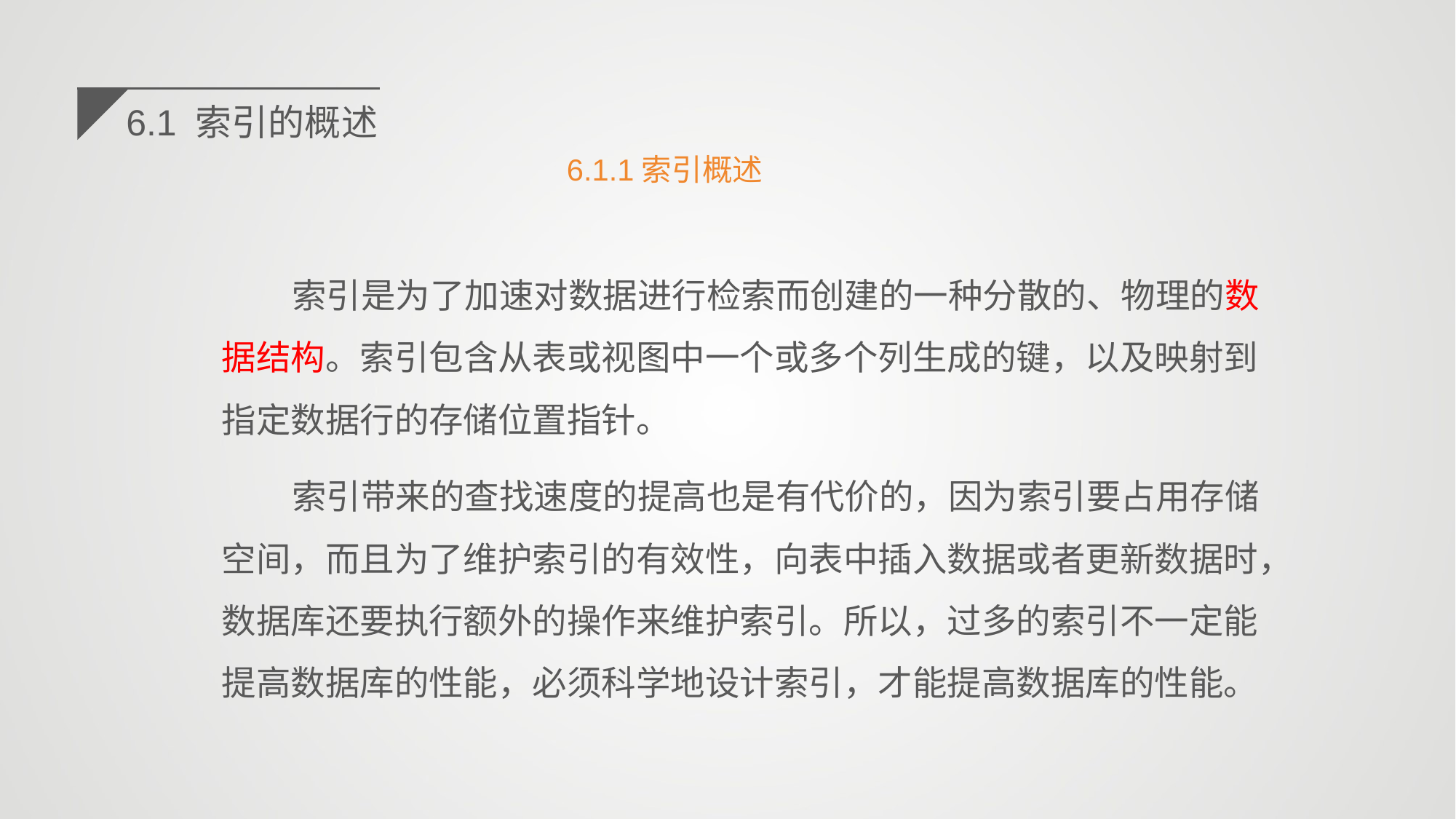

6.1 索引的概述

6.1.1索引概述
索引是为了加速对数据进行检索而创建的一种分散的、物理的数据结构。索引包含从表或视图中一个或多个列生成的键，以及映射到指定数据行的存储位置指针。
索引带来的查找速度的提高也是有代价的，因为索引要占用存储空间，而且为了维护索引的有效性，向表中插入数据或者更新数据时，数据库还要执行额外的操作来维护索引。所以，过多的索引不一定能提高数据库的性能，必须科学地设计索引，才能提高数据库的性能。